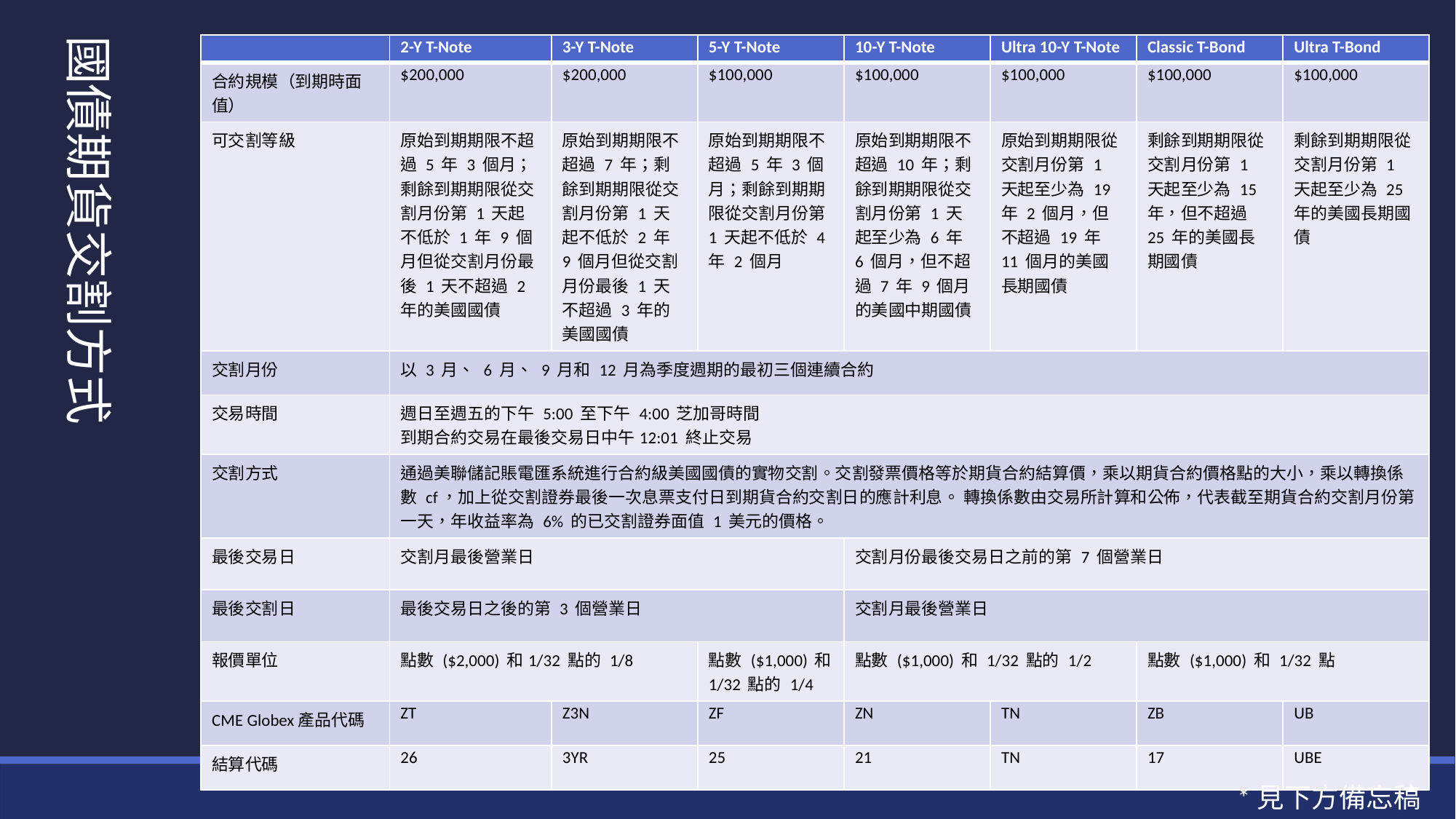

國債期貨交割方式
|  | 2-Y T-Note | 3-Y T-Note | 5-Y T-Note | 10-Y T-Note | Ultra 10-Y T-Note | Classic T-Bond | Ultra T-Bond |
| --- | --- | --- | --- | --- | --- | --- | --- |
| 合約規模（到期時面值） | $200,000 | $200,000 | $100,000 | $100,000 | $100,000 | $100,000 | $100,000 |
| 可交割等級 | 原始到期期限不超過 5 年 3 個月；剩餘到期期限從交割月份第 1 天起不低於 1 年 9 個月但從交割月份最後 1 天不超過 2 年的美國國債 | 原始到期期限不超過 7 年；剩餘到期期限從交割月份第 1 天起不低於 2 年 9 個月但從交割月份最後 1 天不超過 3 年的美國國債 | 原始到期期限不超過 5 年 3 個月；剩餘到期期限從交割月份第 1 天起不低於 4 年 2 個月 | 原始到期期限不超過 10 年；剩餘到期期限從交割月份第 1 天起至少為 6 年 6 個月，但不超過 7 年 9 個月的美國中期國債 | 原始到期期限從交割月份第 1 天起至少為 19 年 2 個月，但不超過 19 年 11 個月的美國長期國債 | 剩餘到期期限從交割月份第 1 天起至少為 15 年，但不超過 25 年的美國長期國債 | 剩餘到期期限從交割月份第 1 天起至少為 25 年的美國長期國債 |
| 交割月份 | 以 3 月、 6 月、 9 月和 12 月為季度週期的最初三個連續合約 |  |  |  |  |  |  |
| 交易時間 | 週日至週五的下午 5:00 至下午 4:00 芝加哥時間 到期合約交易在最後交易日中午12:01 終止交易 |  |  |  |  |  |  |
| 交割方式 | 通過美聯儲記賬電匯系統進行合約級美國國債的實物交割。交割發票價格等於期貨合約結算價，乘以期貨合約價格點的大小，乘以轉換係數 cf，加上從交割證券最後一次息票支付日到期貨合約交割日的應計利息。 轉換係數由交易所計算和公佈，代表截至期貨合約交割月份第一天，年收益率為 6% 的已交割證券面值 1 美元的價格。 |  |  |  |  |  |  |
| 最後交易日 | 交割月最後營業日 |  |  | 交割月份最後交易日之前的第 7 個營業日 |  |  |  |
| 最後交割日 | 最後交易日之後的第 3 個營業日 |  |  | 交割月最後營業日 |  |  |  |
| 報價單位 | 點數 ($2,000) 和1/32 點的 1/8 |  | 點數 ($1,000) 和 1/32 點的 1/4 | 點數 ($1,000) 和 1/32 點的 1/2 |  | 點數 ($1,000) 和 1/32 點 |  |
| CME Globex產品代碼 | ZT | Z3N | ZF | ZN | TN | ZB | UB |
| 結算代碼 | 26 | 3YR | 25 | 21 | TN | 17 | UBE |
*見下方備忘稿